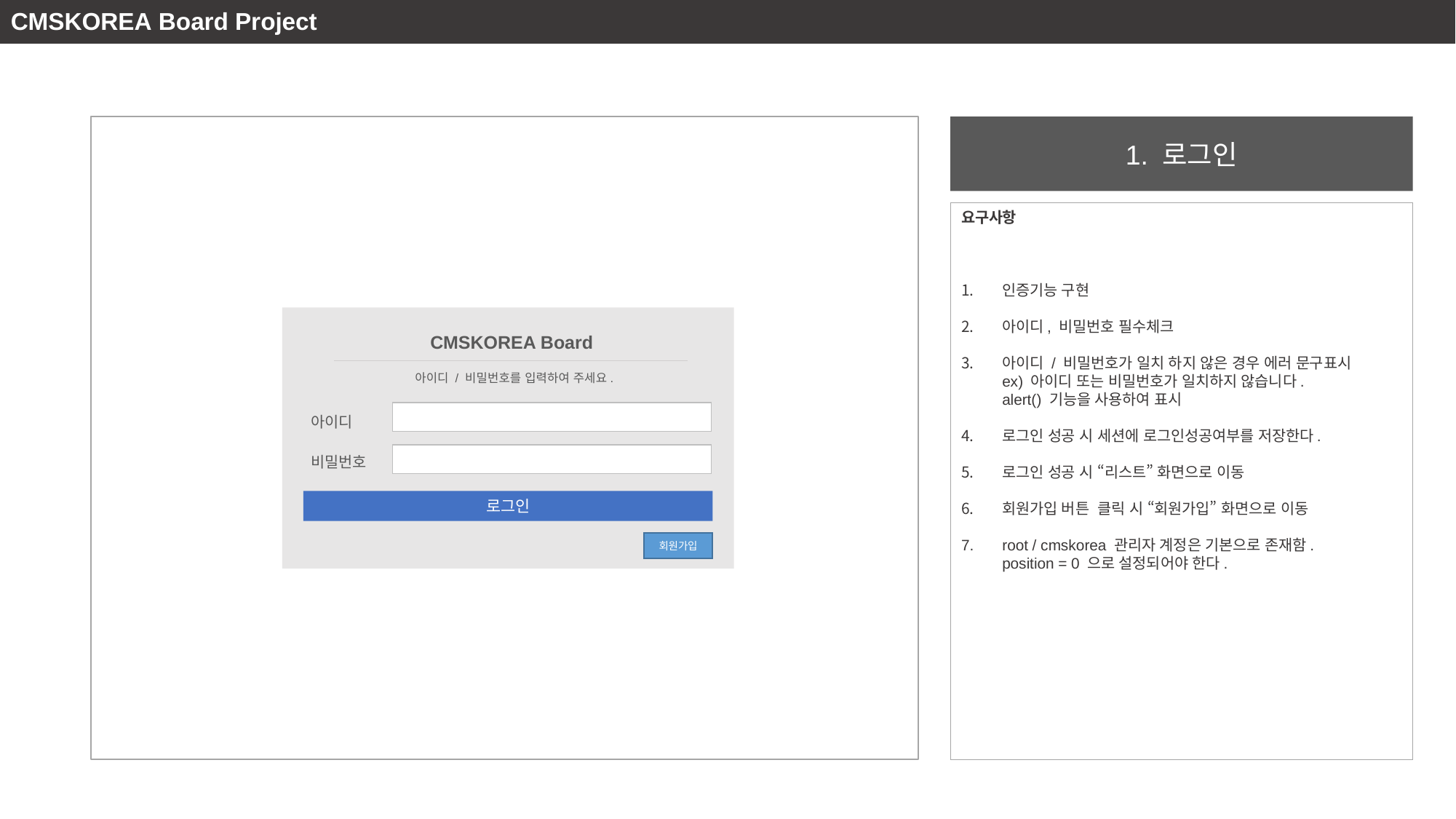

CMSKOREA Board Project

1. 로그인
요구사항

인증기능 구현
아이디, 비밀번호 필수체크
아이디 / 비밀번호가 일치 하지 않은 경우 에러 문구표시
ex) 아이디 또는 비밀번호가 일치하지 않습니다.
alert() 기능을 사용하여 표시

로그인 성공 시 세션에 로그인성공여부를 저장한다.
로그인 성공 시 “리스트” 화면으로 이동
회원가입 버튼  클릭 시 “회원가입” 화면으로 이동

root / cmskorea 관리자 계정은 기본으로 존재함.
position = 0 으로 설정되어야 한다.

CMSKOREA Board

아이디

비밀번호
로그인
아이디 / 비밀번호를 입력하여 주세요.
회원가입